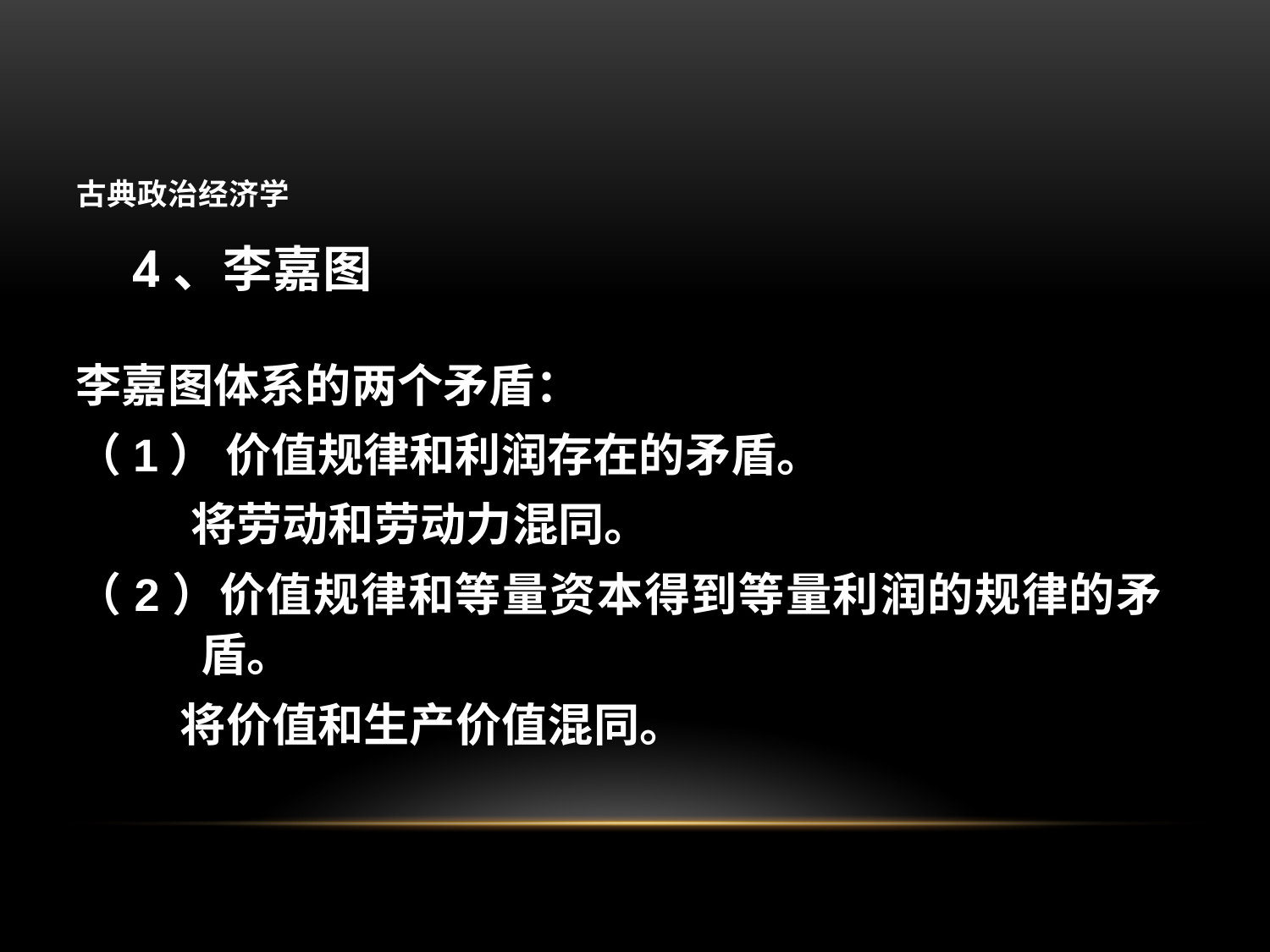

古典政治经济学
    4、李嘉图
李嘉图体系的两个矛盾：
（1） 价值规律和利润存在的矛盾。
          将劳动和劳动力混同。
（2）价值规律和等量资本得到等量利润的规律的矛盾。
         将价值和生产价值混同。